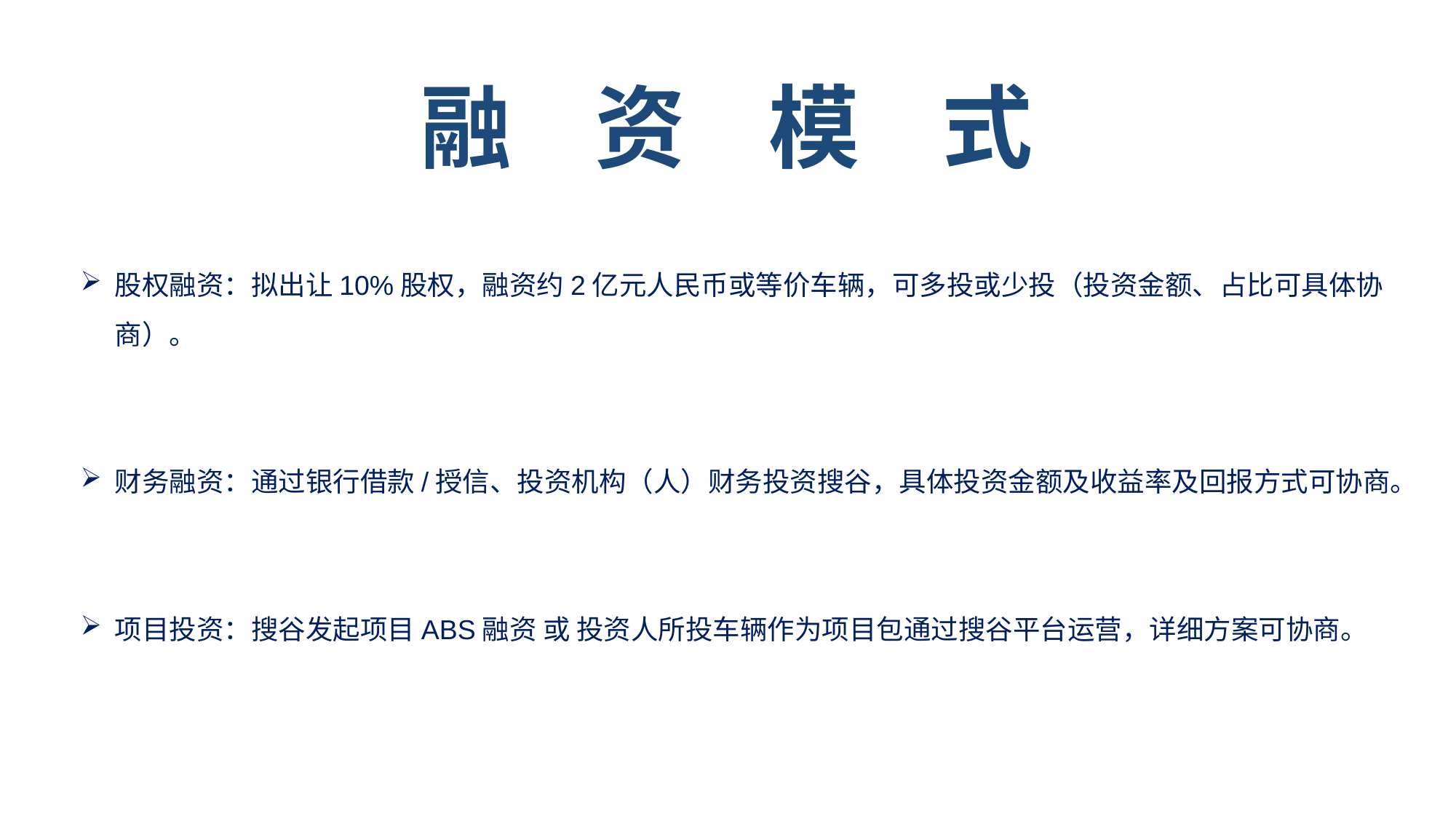

融    资    模    式
股权融资：拟出让10%股权，融资约2亿元人民币或等价车辆，可多投或少投（投资金额、占比可具体协商）。

财务融资：通过银行借款/授信、投资机构（人）财务投资搜谷，具体投资金额及收益率及回报方式可协商。

项目投资：搜谷发起项目ABS融资 或 投资人所投车辆作为项目包通过搜谷平台运营，详细方案可协商。